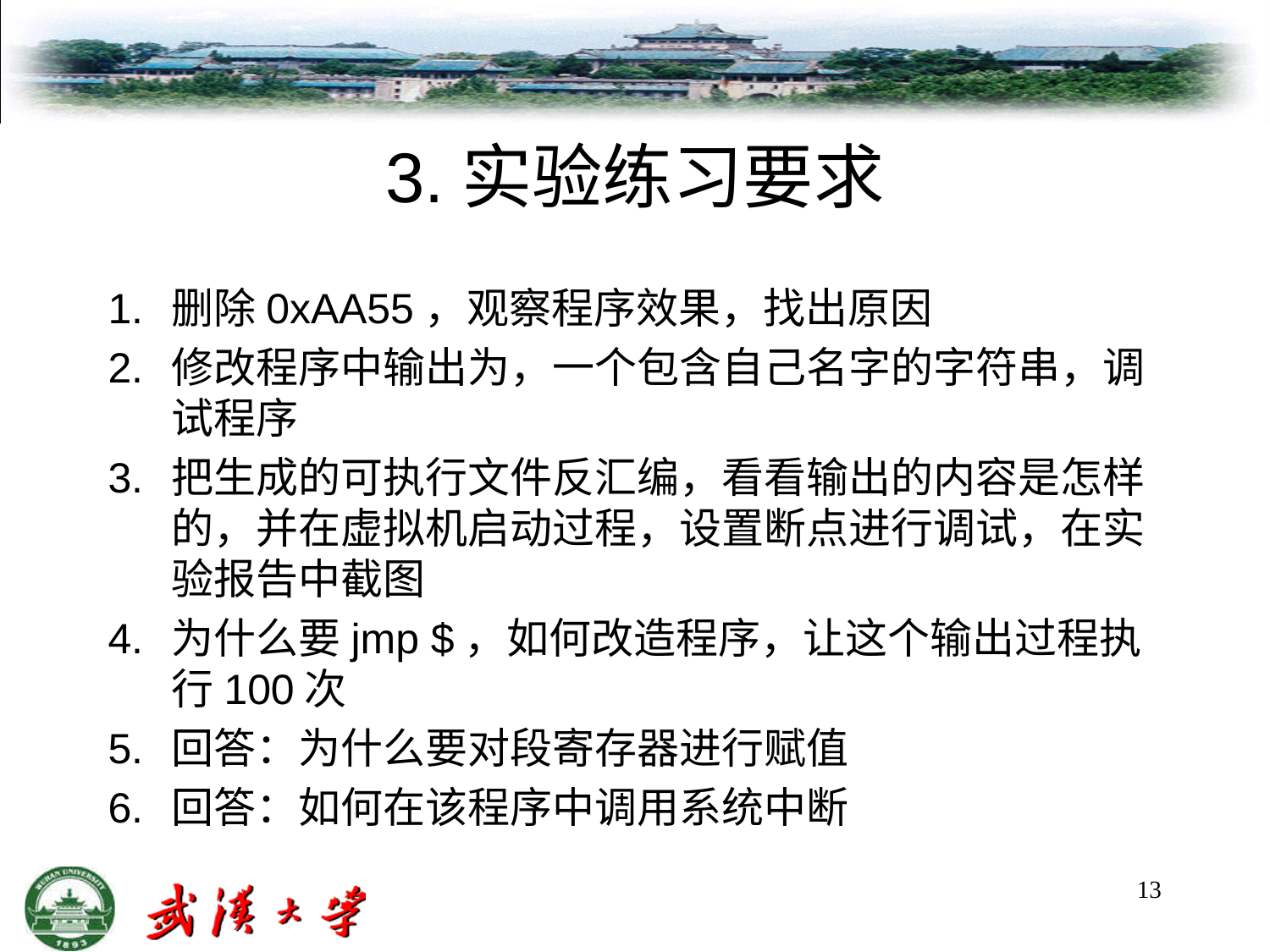

# 3.实验练习要求
删除0xAA55，观察程序效果，找出原因
修改程序中输出为，一个包含自己名字的字符串，调试程序
把生成的可执行文件反汇编，看看输出的内容是怎样的，并在虚拟机启动过程，设置断点进行调试，在实验报告中截图
为什么要jmp $，如何改造程序，让这个输出过程执行100次
回答：为什么要对段寄存器进行赋值
回答：如何在该程序中调用系统中断

13